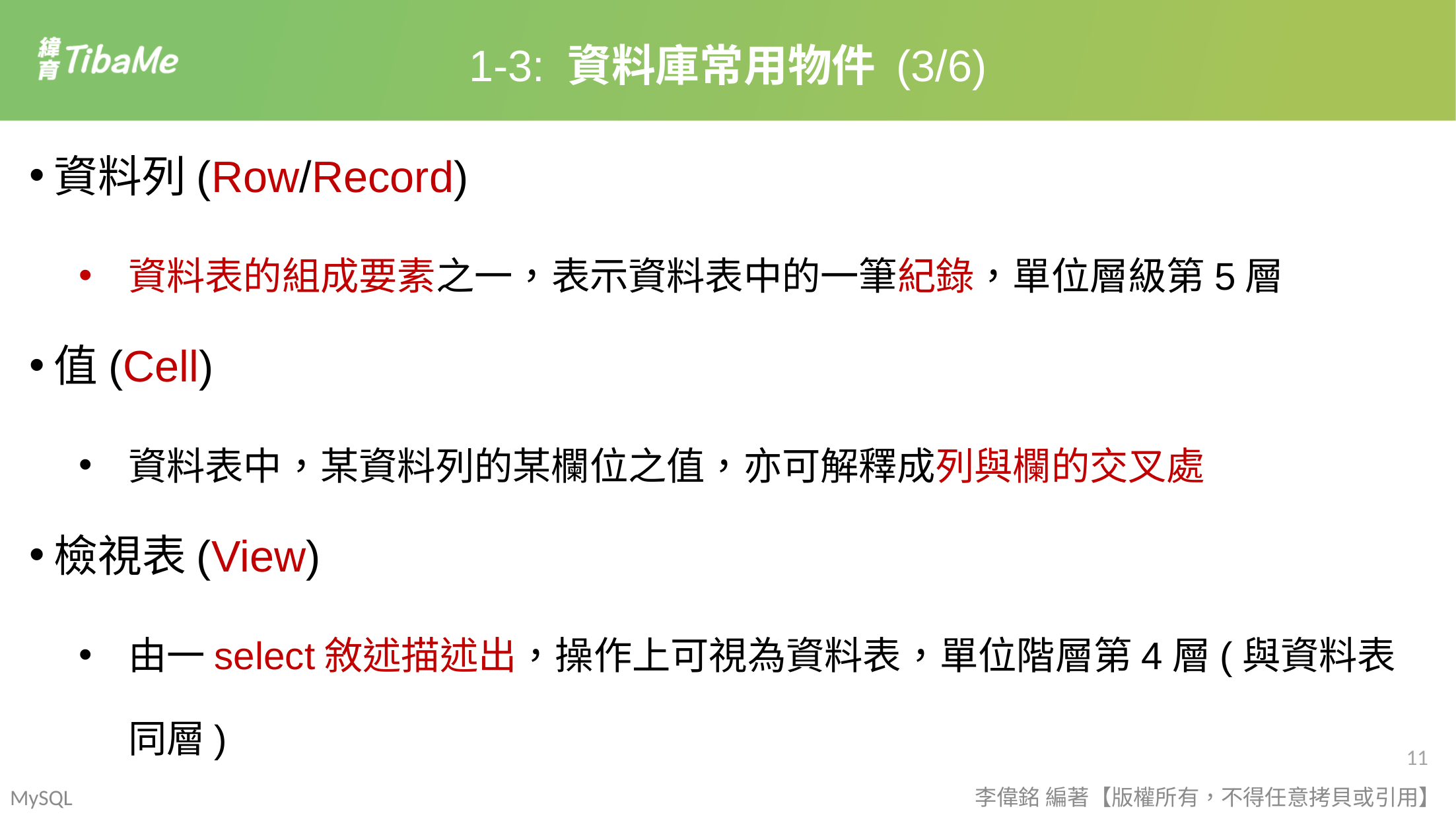

1-3: 資料庫常用物件 (3/6)
資料列(Row/Record)
資料表的組成要素之一，表示資料表中的一筆紀錄，單位層級第5層
值(Cell)
資料表中，某資料列的某欄位之值，亦可解釋成列與欄的交叉處
檢視表(View)
由一select敘述描述出，操作上可視為資料表，單位階層第4層(與資料表同層)

MySQL
李偉銘 編著【版權所有，不得任意拷貝或引用】